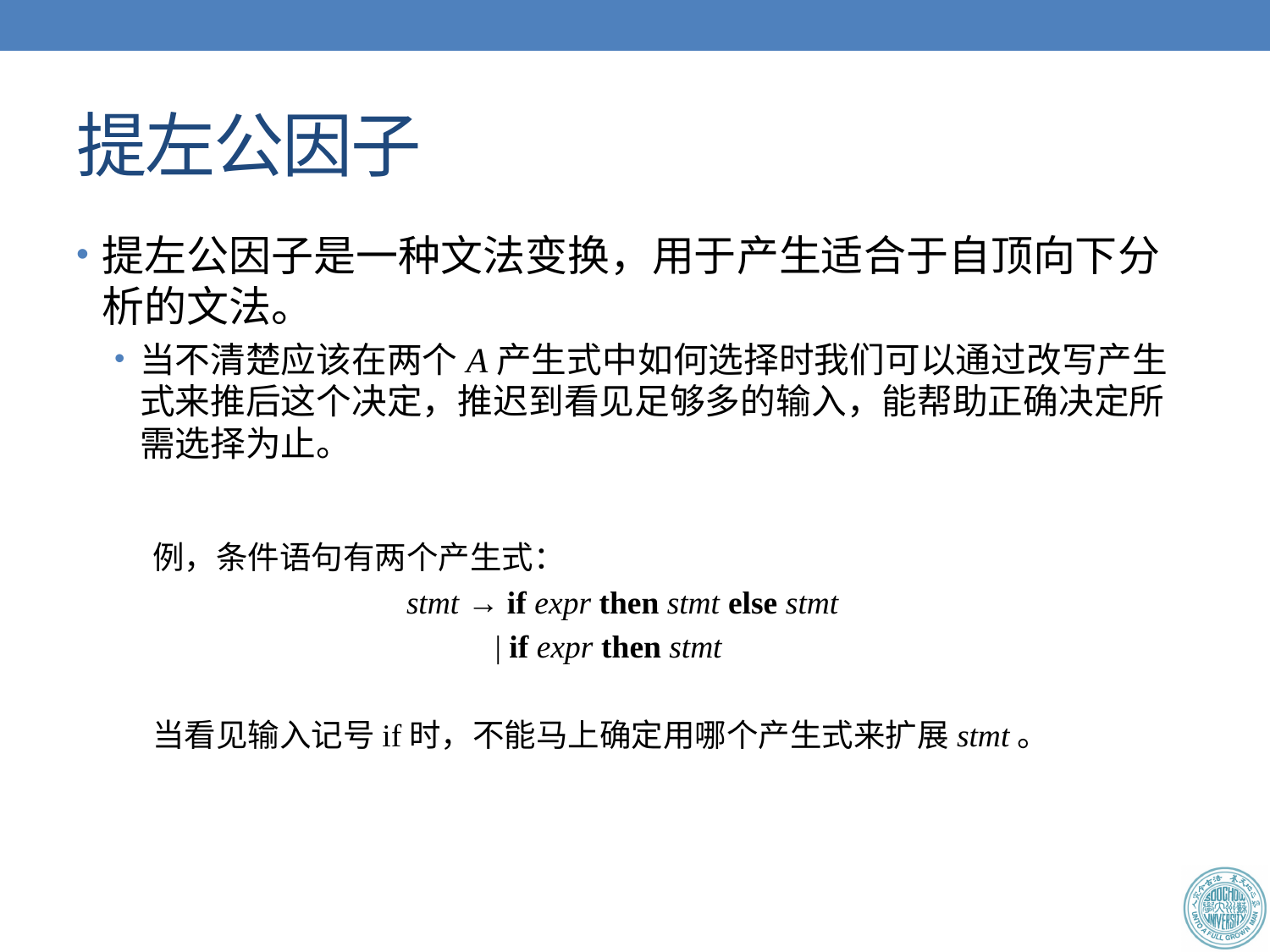

# 提左公因子
提左公因子是一种文法变换，用于产生适合于自顶向下分析的文法。
当不清楚应该在两个A产生式中如何选择时我们可以通过改写产生式来推后这个决定，推迟到看见足够多的输入，能帮助正确决定所需选择为止。

例，条件语句有两个产生式：
		stmt → if expr then stmt else stmt
		           | if expr then stmt

当看见输入记号if时，不能马上确定用哪个产生式来扩展stmt。